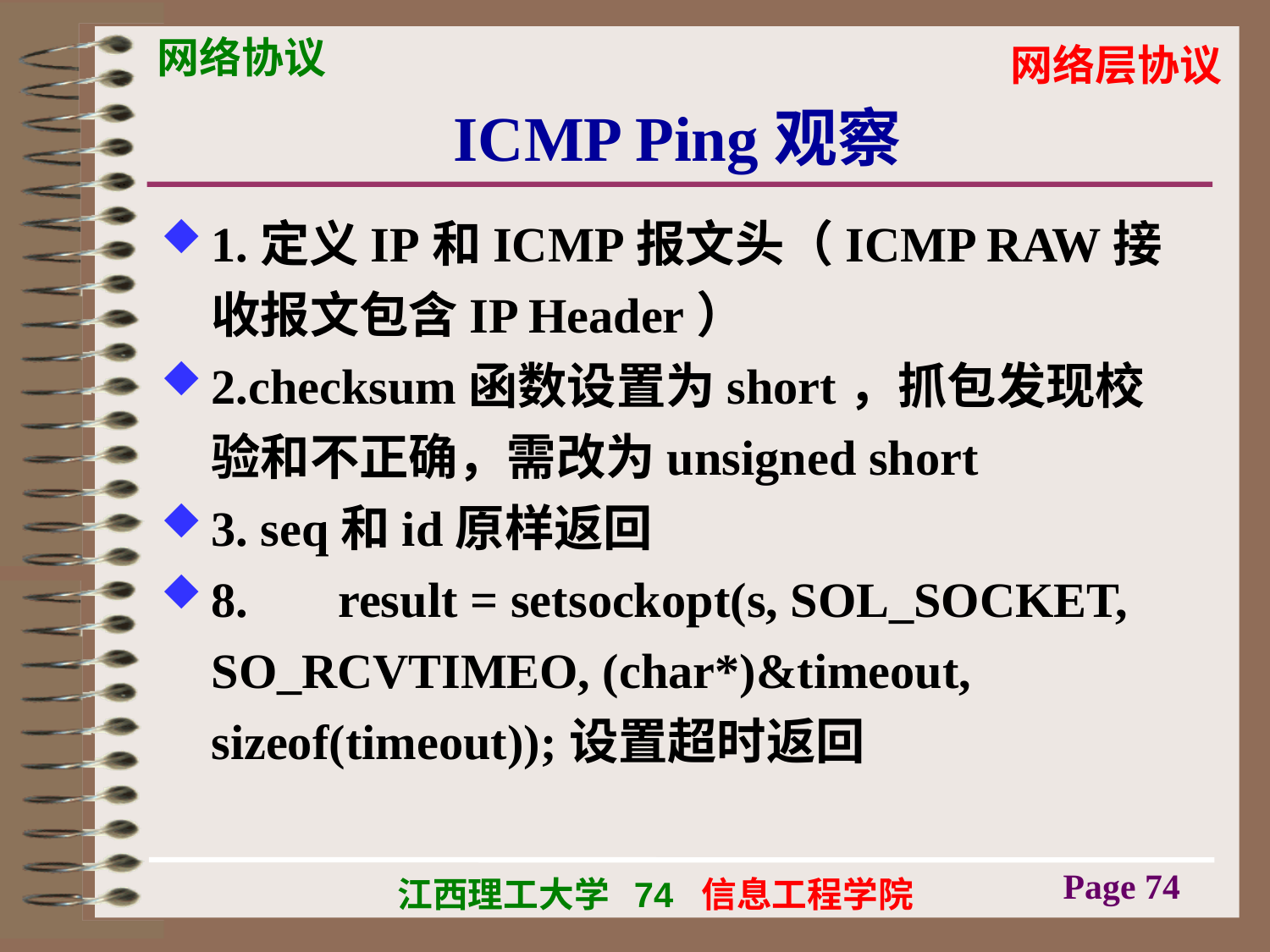

# ICMP Ping观察
1.定义IP和ICMP报文头（ICMP RAW接收报文包含IP Header）
2.checksum函数设置为short，抓包发现校验和不正确，需改为unsigned short
3. seq和id原样返回
8. 	result = setsockopt(s, SOL_SOCKET, SO_RCVTIMEO, (char*)&timeout, sizeof(timeout));设置超时返回

Page 74